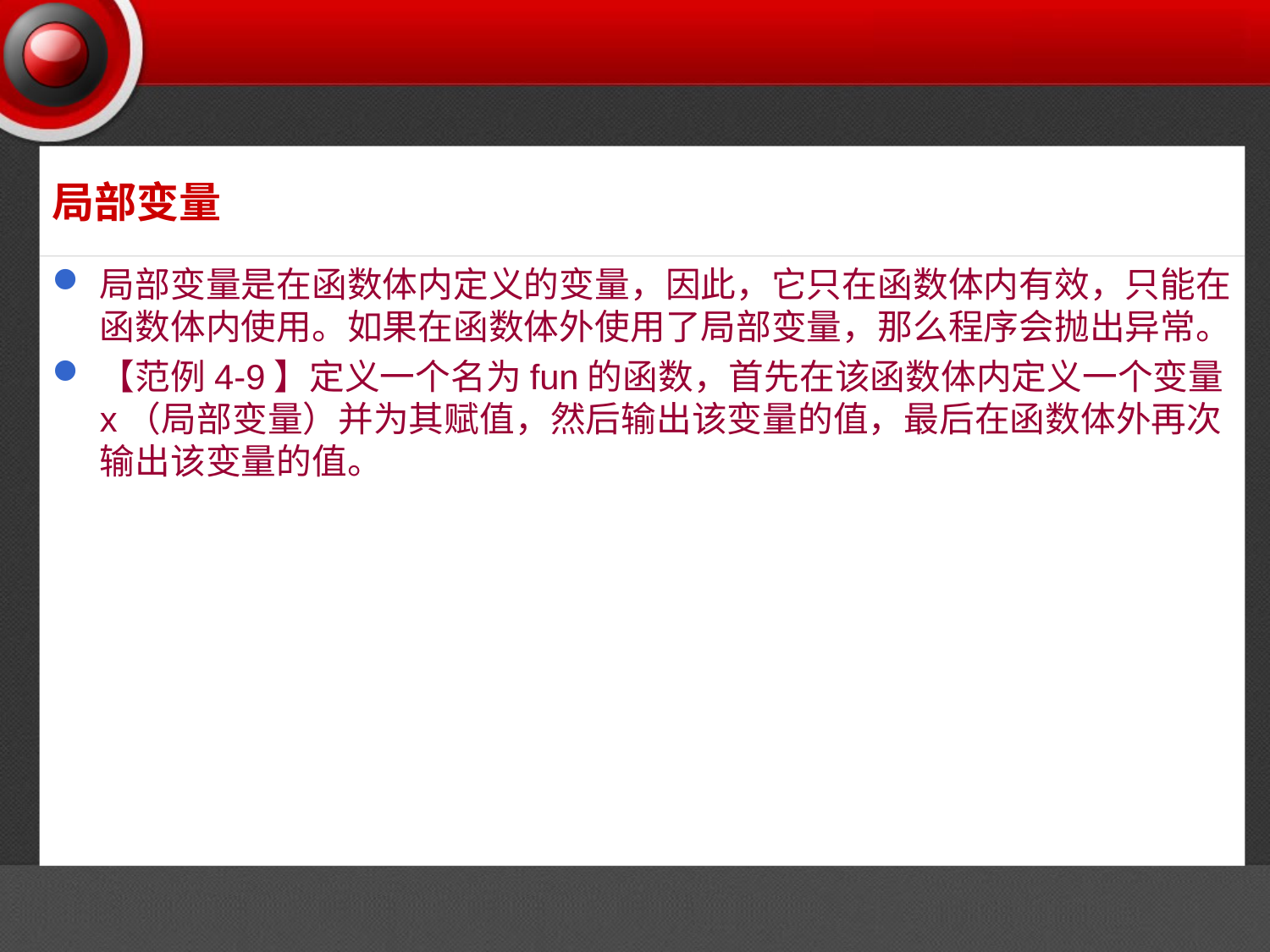

# 局部变量
局部变量是在函数体内定义的变量，因此，它只在函数体内有效，只能在函数体内使用。如果在函数体外使用了局部变量，那么程序会抛出异常。
【范例4-9】定义一个名为fun的函数，首先在该函数体内定义一个变量x（局部变量）并为其赋值，然后输出该变量的值，最后在函数体外再次输出该变量的值。